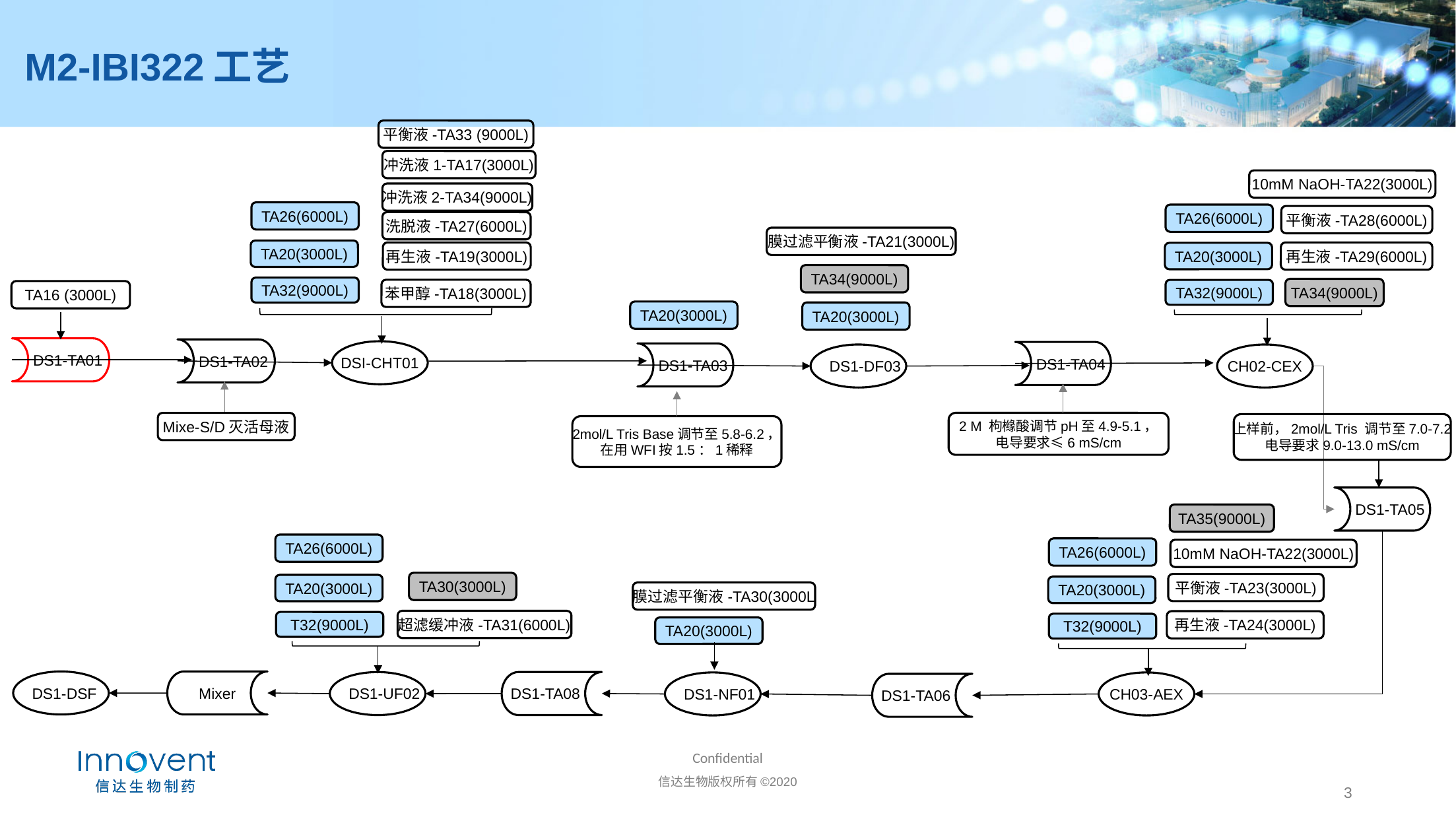

M2-IBI322工艺
平衡液-TA33 (9000L)
冲洗液1-TA17(3000L)
10mM NaOH-TA22(3000L)
冲洗液2-TA34(9000L)

TA26(6000L)
TA26(6000L)
平衡液-TA28(6000L)
洗脱液-TA27(6000L)

膜过滤平衡液-TA21(3000L)
TA20(3000L)
再生液-TA19(3000L)
再生液-TA29(6000L)
TA20(3000L)
TA34(9000L)
TA32(9000L)
TA34(9000L)
苯甲醇-TA18(3000L)
TA32(9000L)
TA16 (3000L)
TA20(3000L)
TA20(3000L)
DS1-TA01
DS1-TA02
DSI-CHT01
DS1-TA04
DS1-TA03
CH02-CEX
DS1-DF03
2 M 枸橼酸调节pH至4.9-5.1，
电导要求≤6 mS/cm
Mixe-S/D灭活母液
上样前，2mol/L Tris 调节至7.0-7.2
电导要求9.0-13.0 mS/cm
2mol/L Tris Base调节至5.8-6.2，
在用WFI按1.5：1稀释
DS1-TA05
TA35(9000L)
TA26(6000L)
TA26(6000L)
10mM NaOH-TA22(3000L)

TA30(3000L)
平衡液-TA23(3000L)
TA20(3000L)
TA20(3000L)
膜过滤平衡液-TA30(3000L
超滤缓冲液-TA31(6000L)
再生液-TA24(3000L)
T32(9000L)
T32(9000L)
TA20(3000L)
Mixer
DS1-DSF
DS1-TA08
DS1-UF02
DS1-NF01
CH03-AEX
DS1-TA06